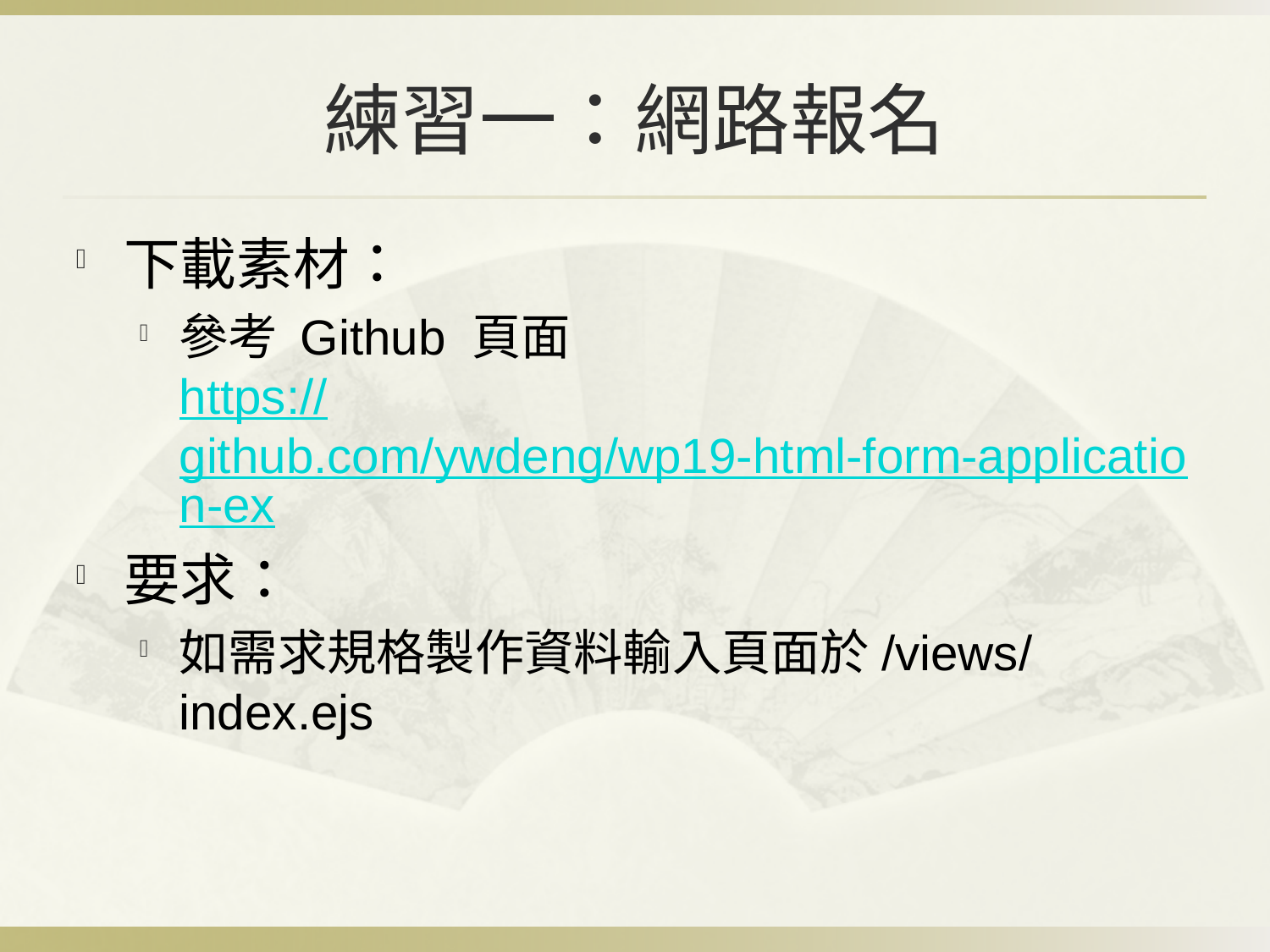

# 練習一：網路報名
下載素材：
參考 Github 頁面
https://github.com/ywdeng/wp19-html-form-application-ex
要求：
如需求規格製作資料輸入頁面於/views/index.ejs